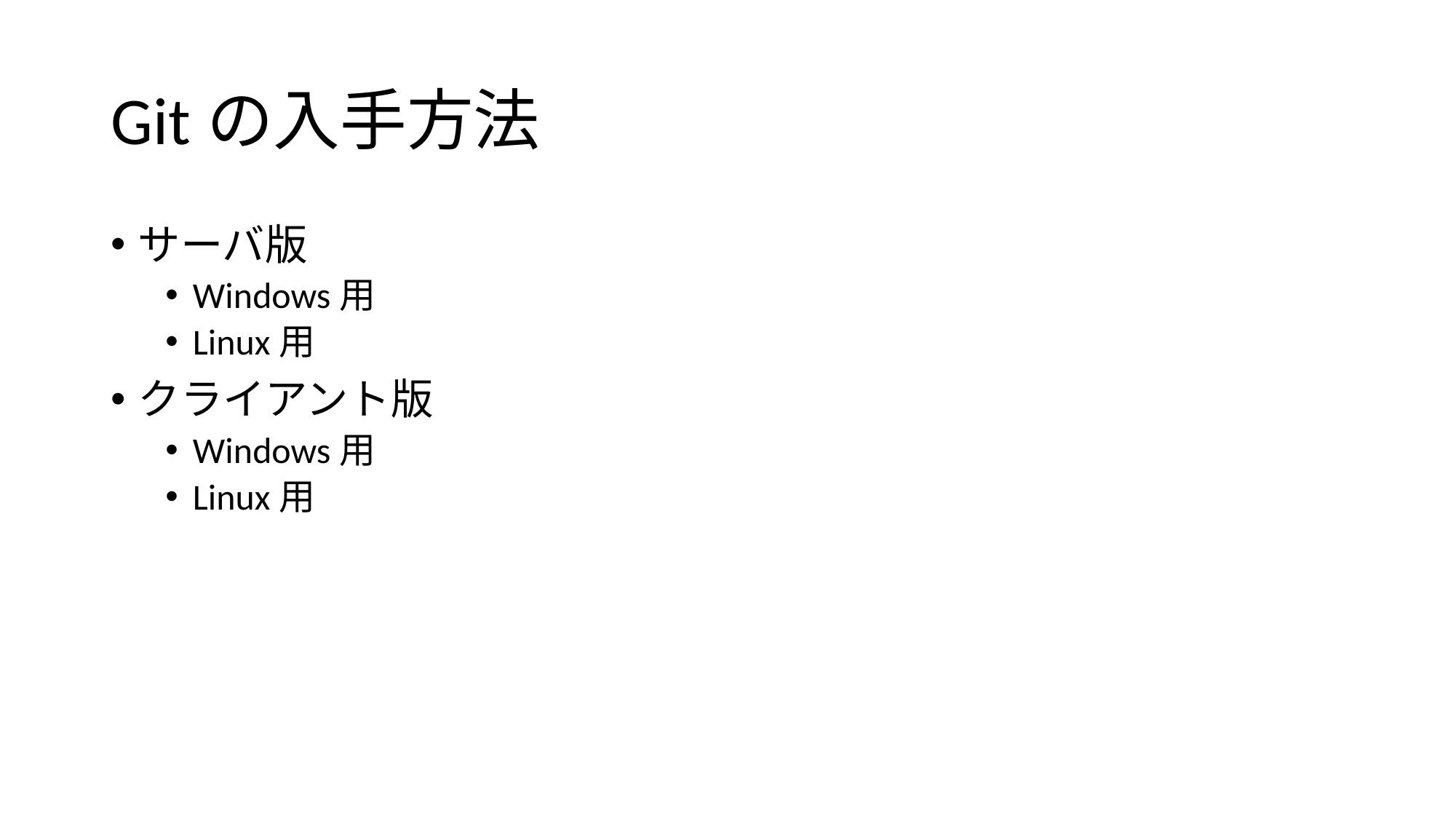

# Gitの入手方法
サーバ版
Windows用
Linux用
クライアント版
Windows用
Linux用